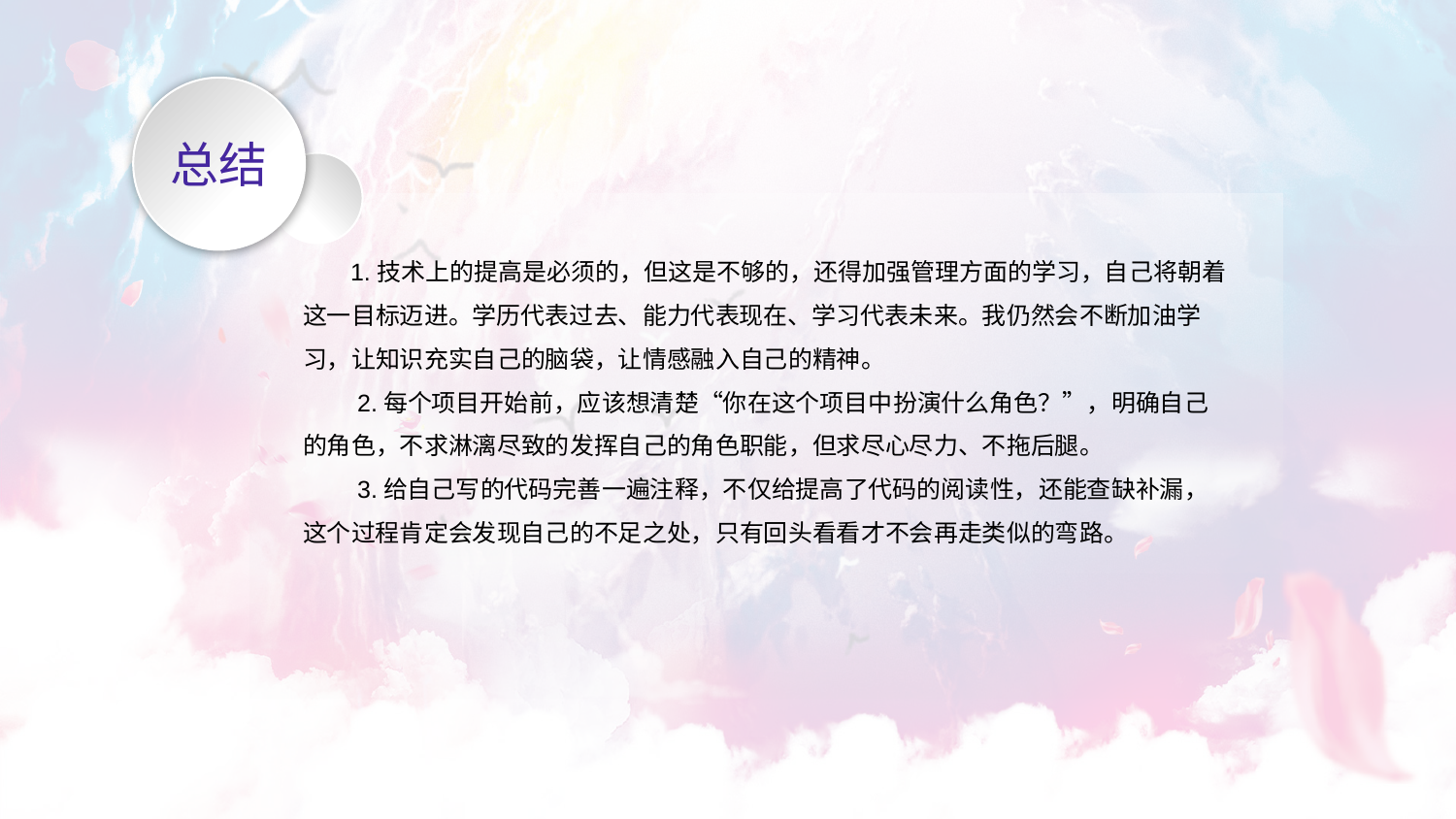

总结

       1.技术上的提高是必须的，但这是不够的，还得加强管理方面的学习，自己将朝着这一目标迈进。学历代表过去、能力代表现在、学习代表未来。我仍然会不断加油学习，让知识充实自己的脑袋，让情感融入自己的精神。
        2.每个项目开始前，应该想清楚“你在这个项目中扮演什么角色？”，明确自己的角色，不求淋漓尽致的发挥自己的角色职能，但求尽心尽力、不拖后腿。
        3.给自己写的代码完善一遍注释，不仅给提高了代码的阅读性，还能查缺补漏，这个过程肯定会发现自己的不足之处，只有回头看看才不会再走类似的弯路。